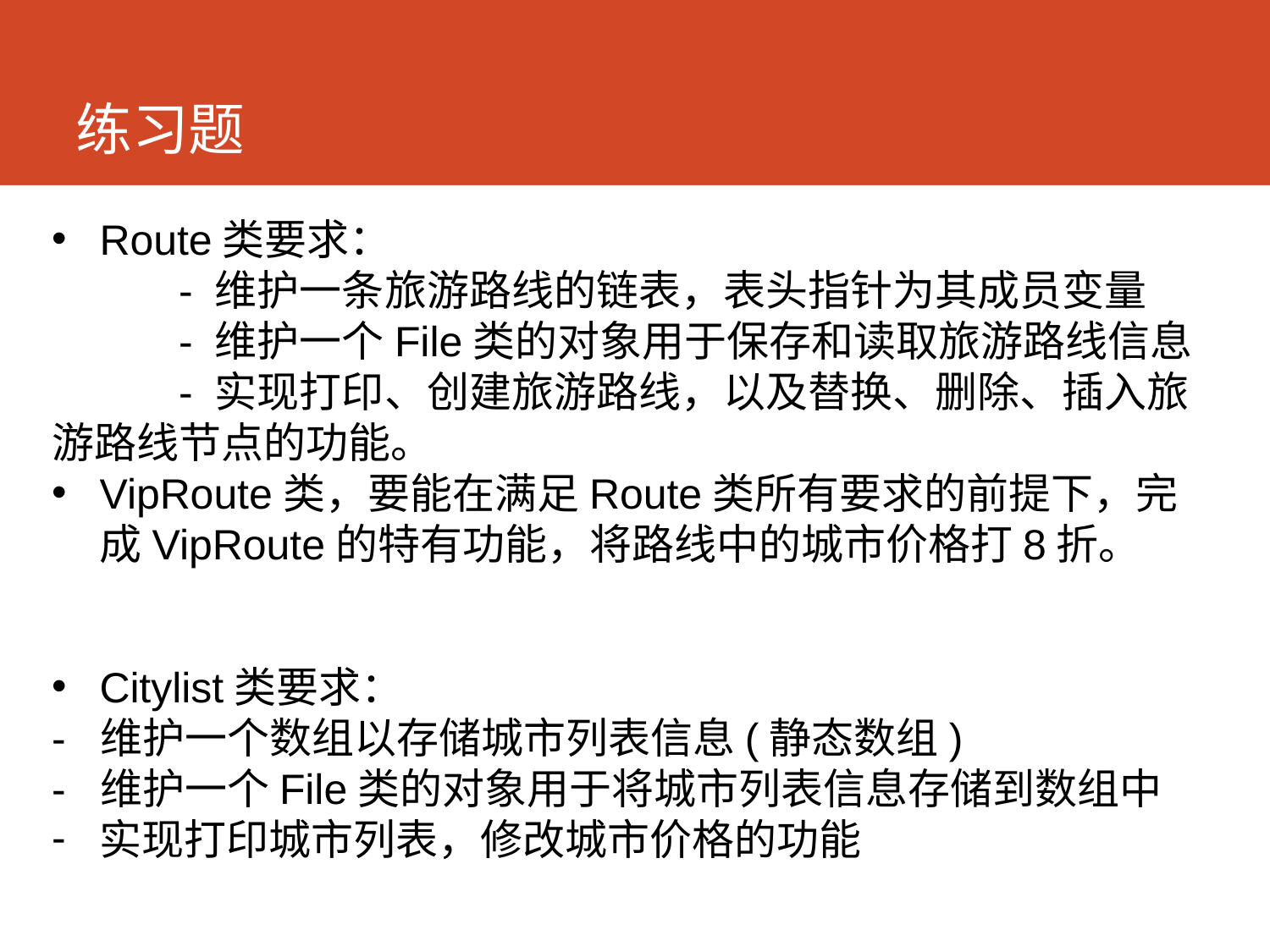

# 练习题
Route类要求：
	- 维护一条旅游路线的链表，表头指针为其成员变量
	- 维护一个File类的对象用于保存和读取旅游路线信息
	- 实现打印、创建旅游路线，以及替换、删除、插入旅游路线节点的功能。
VipRoute类，要能在满足Route类所有要求的前提下，完成VipRoute的特有功能，将路线中的城市价格打8折。

Citylist类要求：
-  维护一个数组以存储城市列表信息(静态数组)
-  维护一个File类的对象用于将城市列表信息存储到数组中
实现打印城市列表，修改城市价格的功能